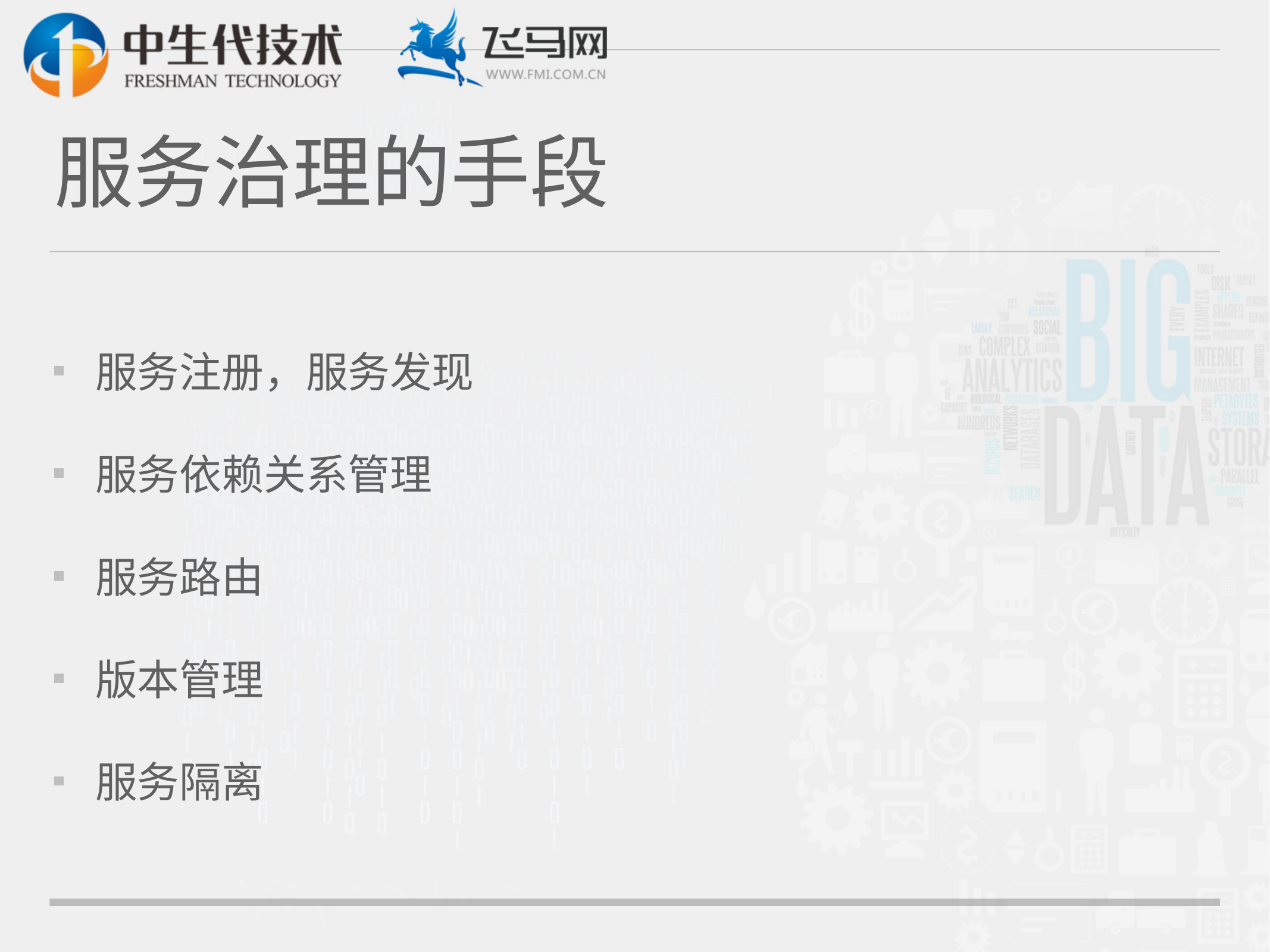

# 服务治理的手段
服务注册，服务发现
服务依赖关系管理
服务路由
版本管理
服务隔离